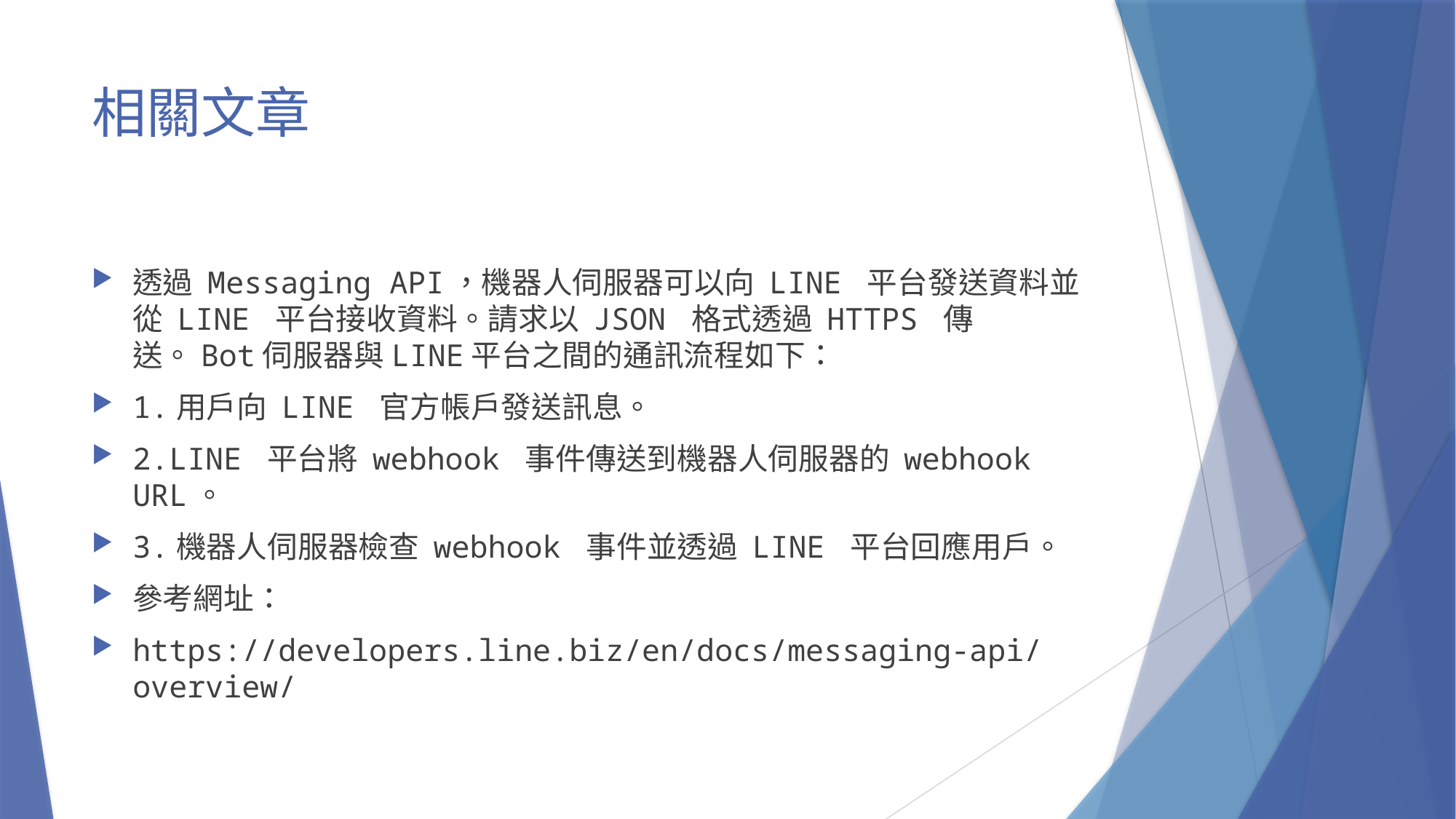

# 相關文章
透過 Messaging API，機器人伺服器可以向 LINE 平台發送資料並從 LINE 平台接收資料。請求以 JSON 格式透過 HTTPS 傳送。Bot伺服器與LINE平台之間的通訊流程如下：
1.用戶向 LINE 官方帳戶發送訊息。
2.LINE 平台將 webhook 事件傳送到機器人伺服器的 webhook URL。
3.機器人伺服器檢查 webhook 事件並透過 LINE 平台回應用戶。
參考網址：
https://developers.line.biz/en/docs/messaging-api/overview/